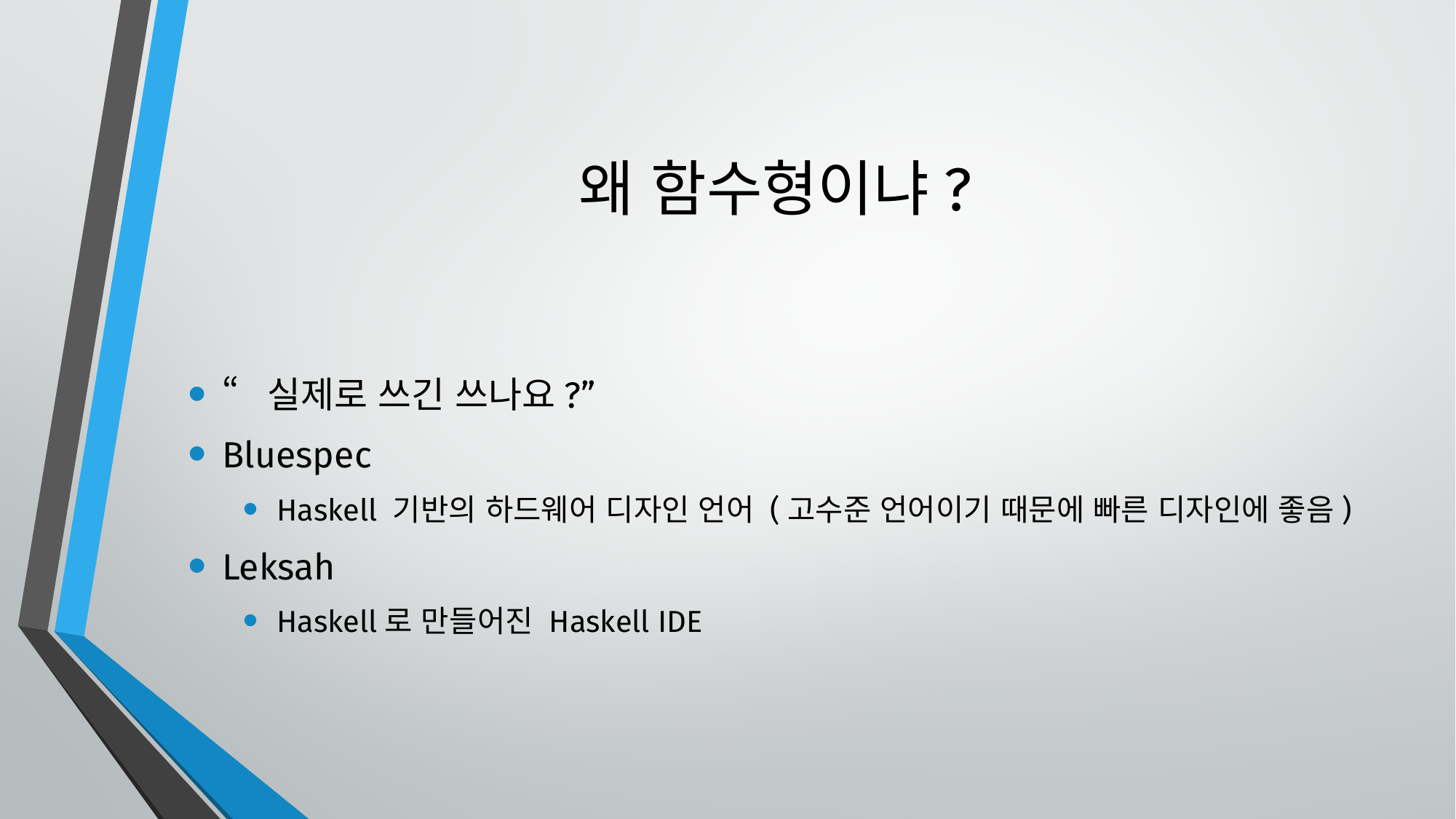

# 왜 함수형이냐?
“실제로 쓰긴 쓰나요?”
Bluespec
Haskell 기반의 하드웨어 디자인 언어 (고수준 언어이기 때문에 빠른 디자인에 좋음)
Leksah
Haskell로 만들어진 Haskell IDE